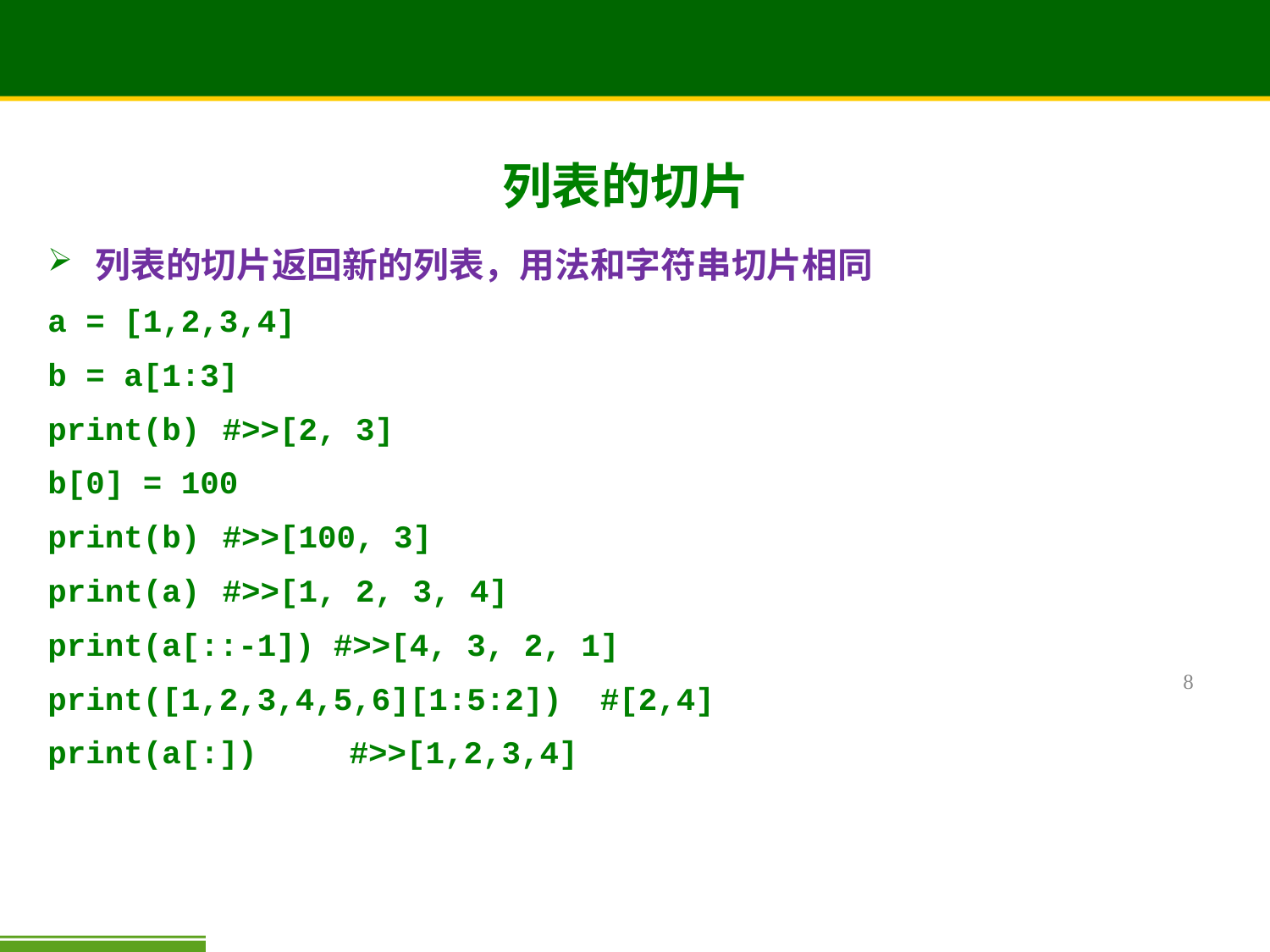

# 列表的切片
列表的切片返回新的列表，用法和字符串切片相同
a = [1,2,3,4]
b = a[1:3]
print(b)	#>>[2, 3]
b[0] = 100
print(b)	#>>[100, 3]
print(a)	#>>[1, 2, 3, 4]
print(a[::-1]) #>>[4, 3, 2, 1]
print([1,2,3,4,5,6][1:5:2])  #[2,4]
print(a[:])	#>>[1,2,3,4]
8